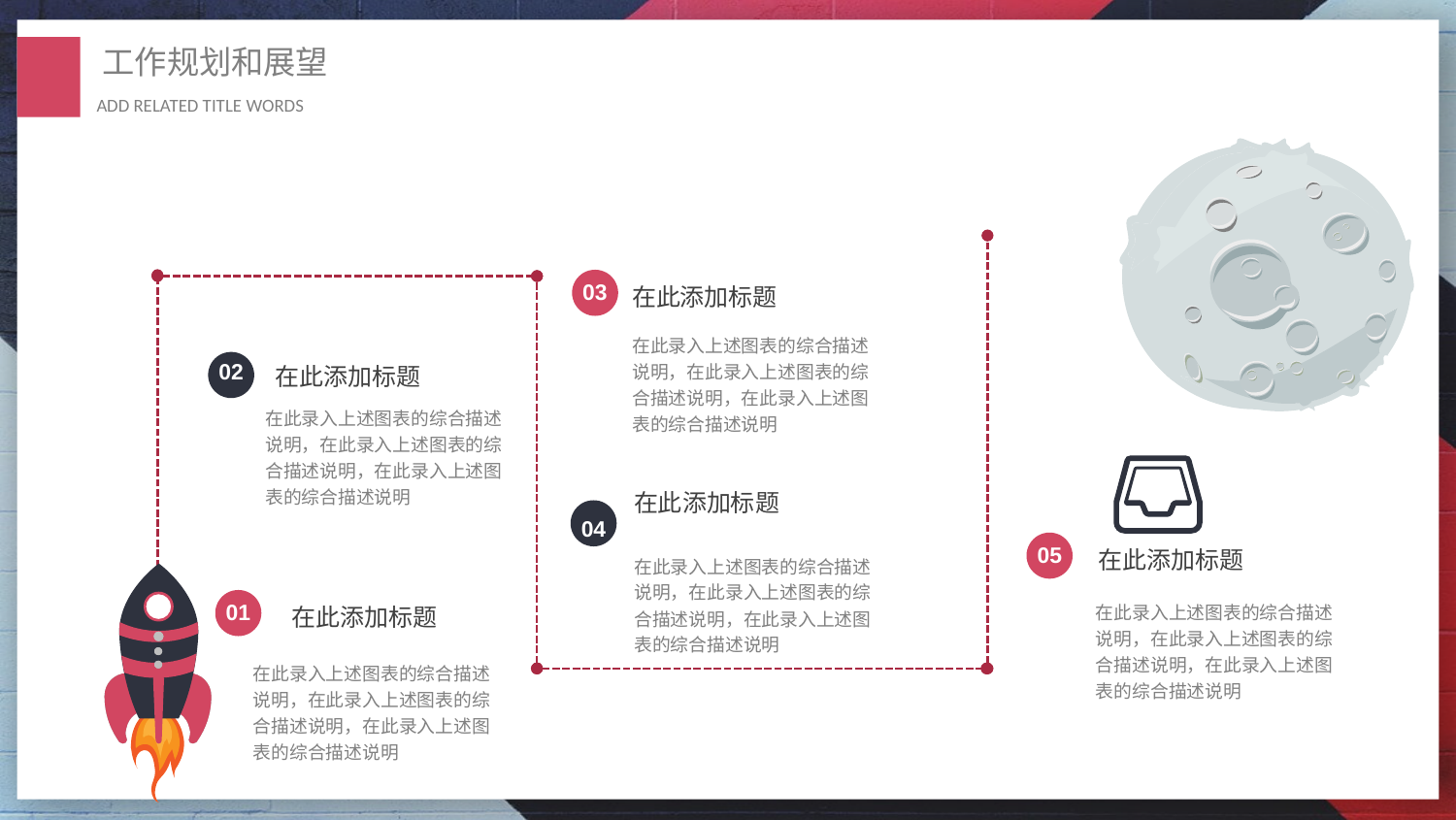

03
在此添加标题
在此录入上述图表的综合描述说明，在此录入上述图表的综合描述说明，在此录入上述图表的综合描述说明

02
在此添加标题
在此录入上述图表的综合描述说明，在此录入上述图表的综合描述说明，在此录入上述图表的综合描述说明

在此添加标题

04

05
在此添加标题
在此录入上述图表的综合描述说明，在此录入上述图表的综合描述说明，在此录入上述图表的综合描述说明

在此录入上述图表的综合描述说明，在此录入上述图表的综合描述说明，在此录入上述图表的综合描述说明
01
在此添加标题
在此录入上述图表的综合描述说明，在此录入上述图表的综合描述说明，在此录入上述图表的综合描述说明